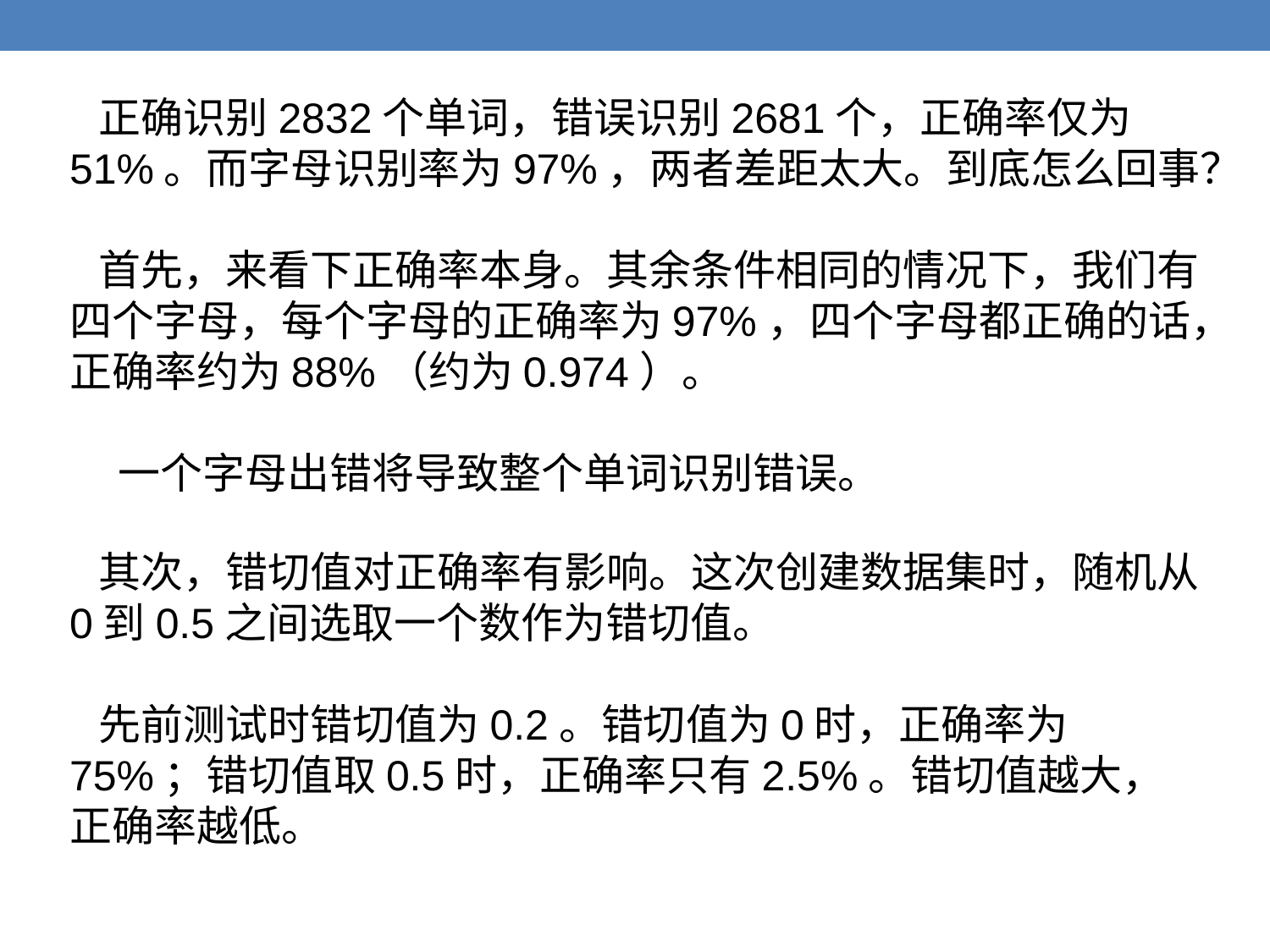

正确识别2832个单词，错误识别2681个，正确率仅为51%。而字母识别率为97%，两者差距太大。到底怎么回事？

  首先，来看下正确率本身。其余条件相同的情况下，我们有四个字母，每个字母的正确率为97%，四个字母都正确的话，正确率约为88%（约为0.974）。

    一个字母出错将导致整个单词识别错误。
  其次，错切值对正确率有影响。这次创建数据集时，随机从0到0.5之间选取一个数作为错切值。

  先前测试时错切值为0.2。错切值为0时，正确率为75%；错切值取0.5时，正确率只有2.5%。错切值越大，正确率越低。